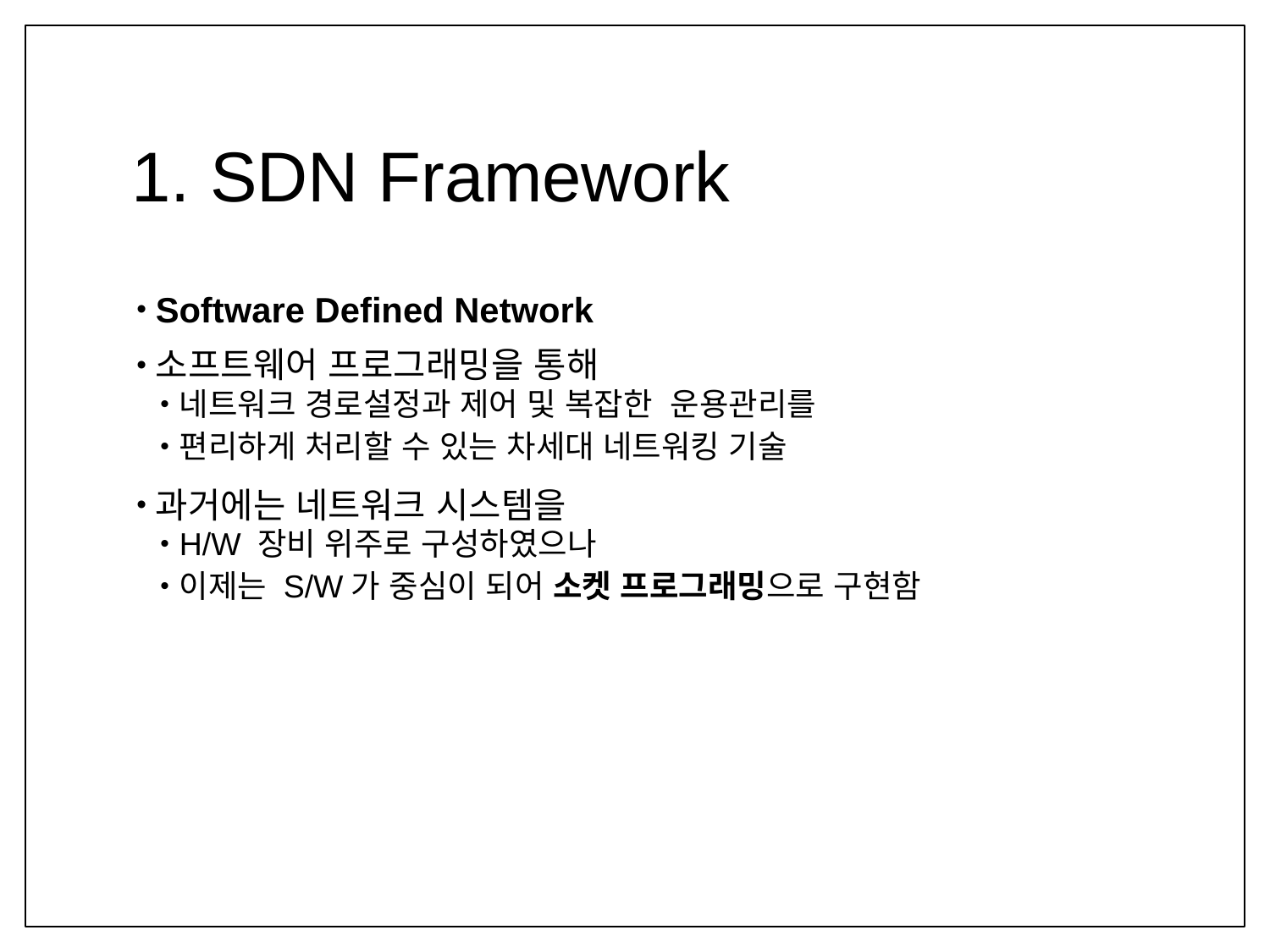

# 1. SDN Framework
Software Defined Network
소프트웨어 프로그래밍을 통해
네트워크 경로설정과 제어 및 복잡한  운용관리를
편리하게 처리할 수 있는 차세대 네트워킹 기술
과거에는 네트워크 시스템을
H/W 장비 위주로 구성하였으나
이제는 S/W가 중심이 되어 소켓 프로그래밍으로 구현함